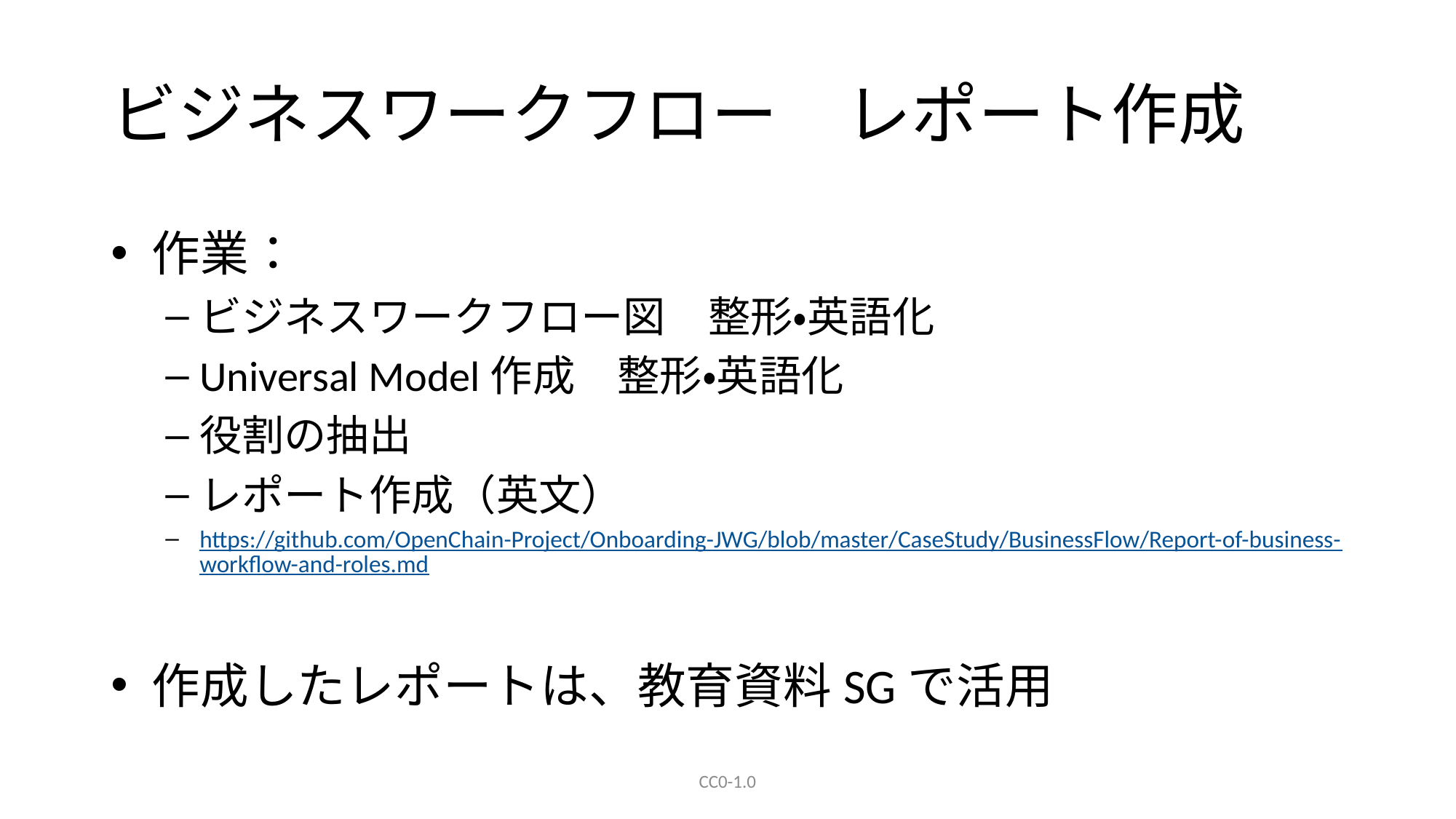

# ビジネスワークフロー　レポート作成
作業：
ビジネスワークフロー図　整形・英語化
Universal Model作成　整形・英語化
役割の抽出
レポート作成（英文）
https://github.com/OpenChain-Project/Onboarding-JWG/blob/master/CaseStudy/BusinessFlow/Report-of-business-workflow-and-roles.md

作成したレポートは、教育資料SGで活用
CC0-1.0